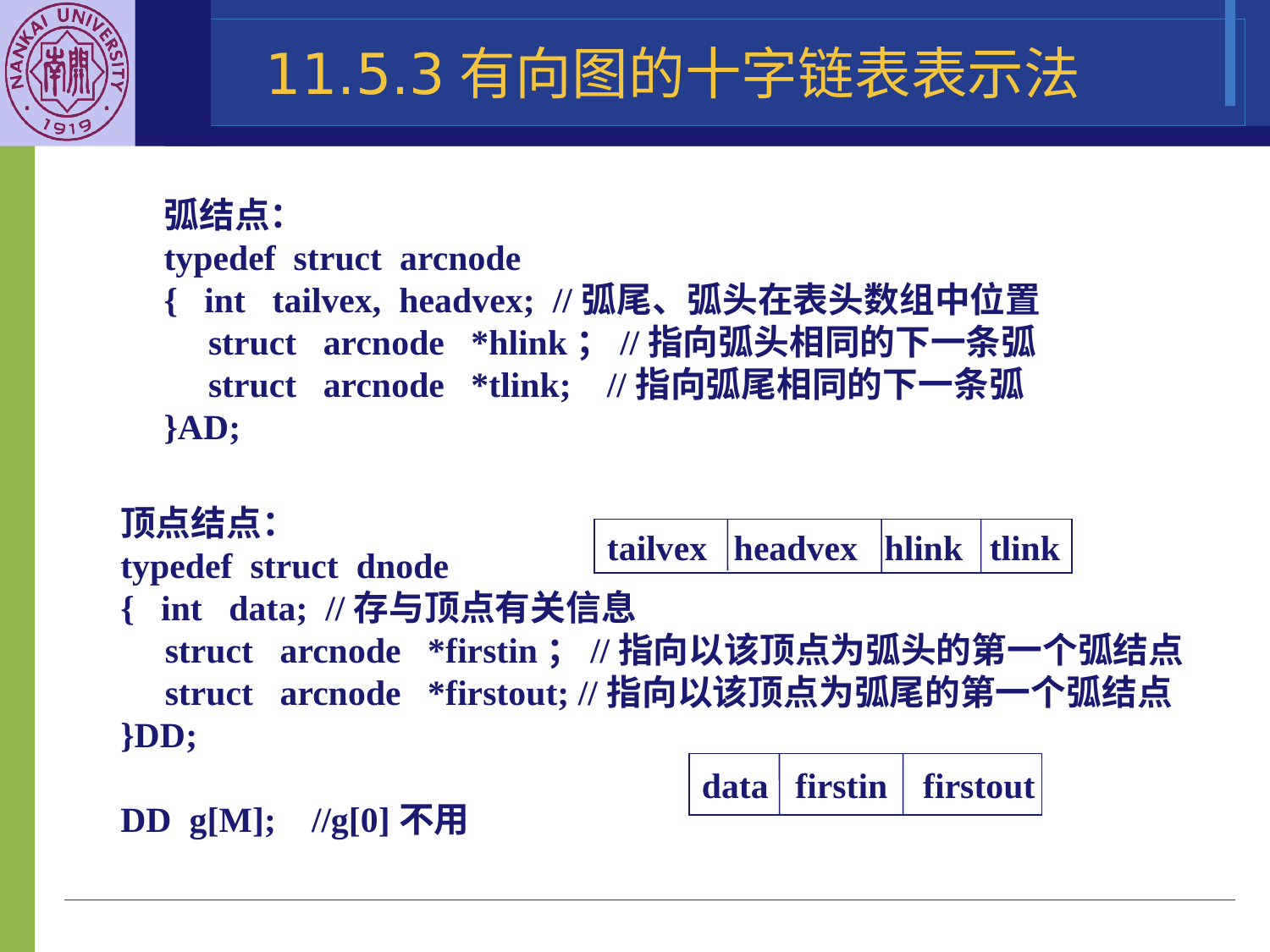

# 11.5.3有向图的十字链表表示法
弧结点：
typedef  struct  arcnode
{   int   tailvex,  headvex;  //弧尾、弧头在表头数组中位置
     struct   arcnode   *hlink；//指向弧头相同的下一条弧
     struct   arcnode   *tlink;    //指向弧尾相同的下一条弧
}AD;
tailvex   headvex   hlink   tlink

顶点结点：
typedef  struct  dnode
{   int   data;  //存与顶点有关信息
     struct   arcnode   *firstin；//指向以该顶点为弧头的第一个弧结点
     struct   arcnode   *firstout; //指向以该顶点为弧尾的第一个弧结点
}DD;

DD  g[M];    //g[0]不用
data   firstin    firstout

26